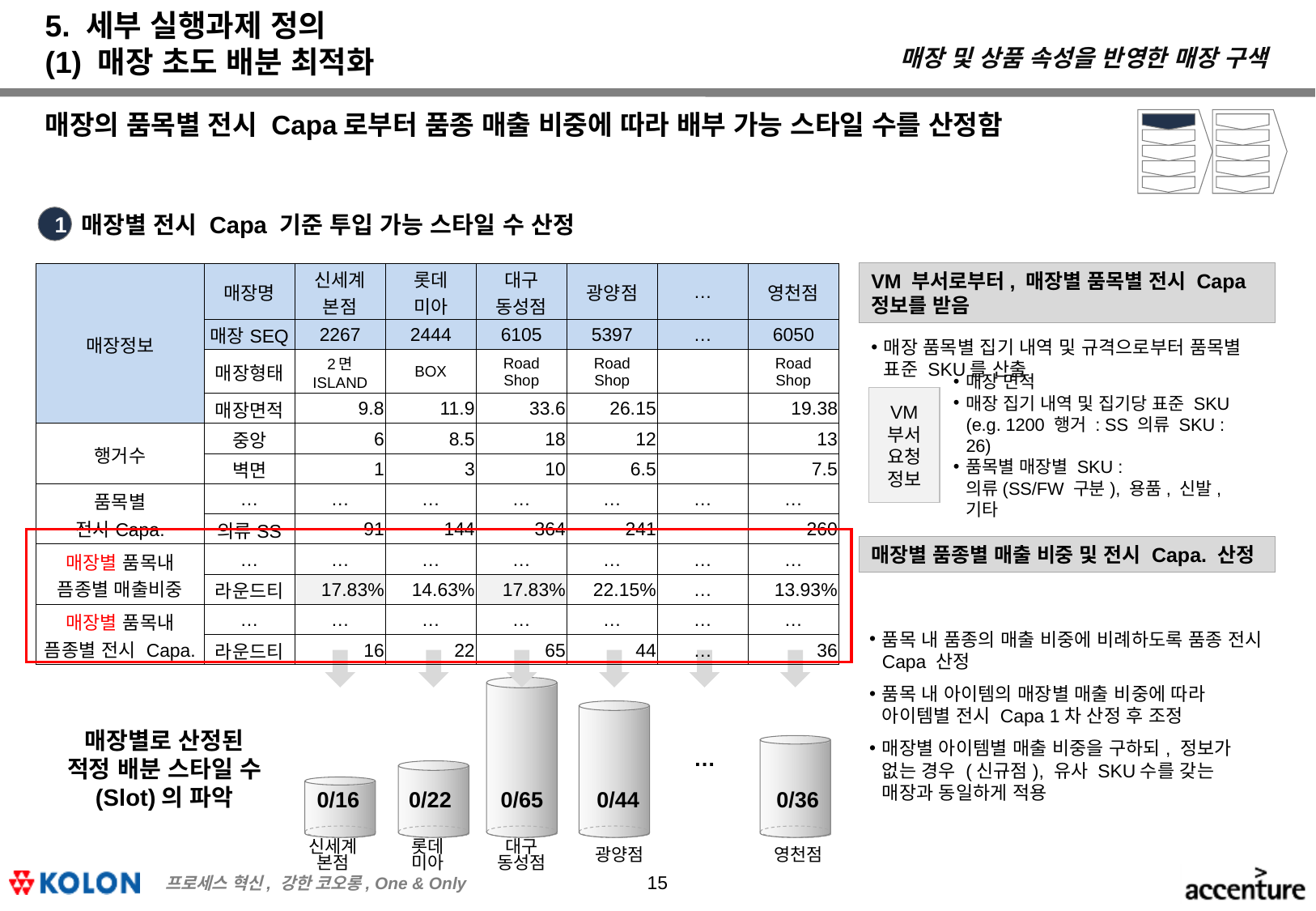

# 5. 세부 실행과제 정의 (1) 매장 초도 배분 최적화
매장 및 상품 속성을 반영한 매장 구색
매장의 품목별 전시 Capa로부터 품종 매출 비중에 따라 배부 가능 스타일 수를 산정함

매장별 전시 Capa 기준 투입 가능 스타일 수 산정
1
VM 부서로부터, 매장별 품목별 전시 Capa 정보를 받음
| 매장정보 | 매장명 | 신세계 본점 | 롯데 미아 | 대구 동성점 | 광양점 | … | 영천점 |
| --- | --- | --- | --- | --- | --- | --- | --- |
|  | 매장SEQ | 2267 | 2444 | 6105 | 5397 | … | 6050 |
|  | 매장형태 | 2면 ISLAND | BOX | Road Shop | Road Shop |  | Road Shop |
|  | 매장면적 | 9.8 | 11.9 | 33.6 | 26.15 |  | 19.38 |
| 행거수 | 중앙 | 6 | 8.5 | 18 | 12 |  | 13 |
|  | 벽면 | 1 | 3 | 10 | 6.5 |  | 7.5 |
| 품목별 전시Capa. | … | … | … | … | … | … | … |
|  | 의류SS | 91 | 144 | 364 | 241 |  | 260 |
| 매장별 품목내 픔종별 매출비중 | … | … | … | … | … | … | … |
|  | 라운드티 | 17.83% | 14.63% | 17.83% | 22.15% | … | 13.93% |
| 매장별 품목내 픔종별 전시 Capa. | … | … | … | … | … | … | … |
|  | 라운드티 | 16 | 22 | 65 | 44 | … | 36 |
매장 품목별 집기 내역 및 규격으로부터 품목별 표준 SKU를 산출
VM 부서 요청 정보
매장 면적
매장 집기 내역 및 집기당 표준 SKU
(e.g. 1200 행거 : SS 의류 SKU : 26)
품목별 매장별 SKU :
의류(SS/FW 구분), 용품, 신발, 기타

매장별 품종별 매출 비중 및 전시 Capa. 산정
품목 내 품종의 매출 비중에 비례하도록 품종 전시 Capa 산정
품목 내 아이템의 매장별 매출 비중에 따라 아이템별 전시 Capa 1차 산정 후 조정
매장별 아이템별 매출 비중을 구하되, 정보가 없는 경우 (신규점), 유사 SKU수를 갖는 매장과 동일하게 적용

…

매장별로 산정된
적정 배분 스타일 수 (Slot)의 파악

0/16
0/22
0/65
0/44
0/36

신세계
본점
롯데
미아
대구
동성점
광양점
영천점